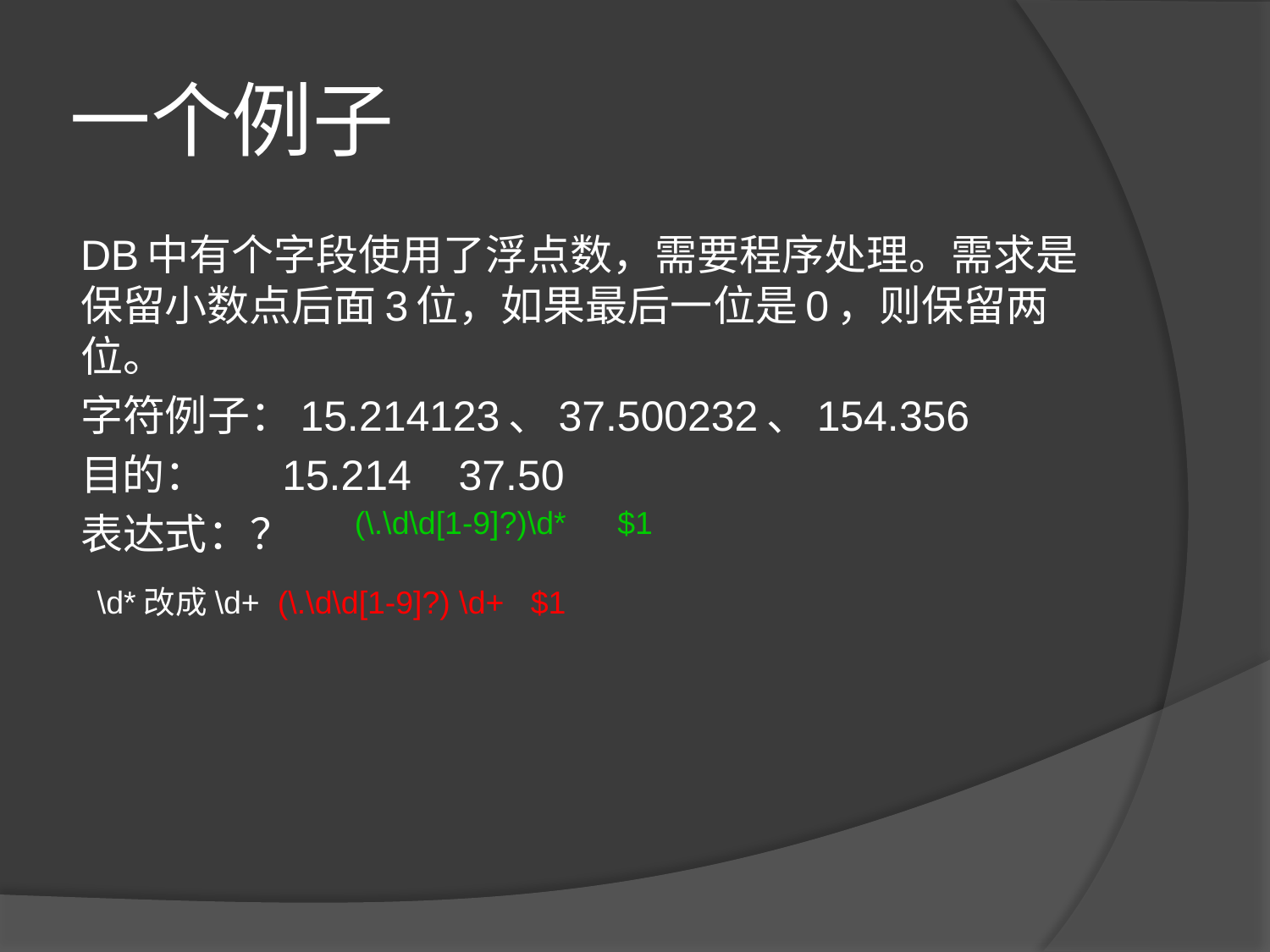

# 一个例子
DB中有个字段使用了浮点数，需要程序处理。需求是保留小数点后面3位，如果最后一位是0，则保留两位。
字符例子：15.214123、37.500232、154.356
目的：       15.214    37.50
表达式：？

(\.\d\d[1-9]?)\d*
$1
\d*改成\d+  (\.\d\d[1-9]?) \d+   $1